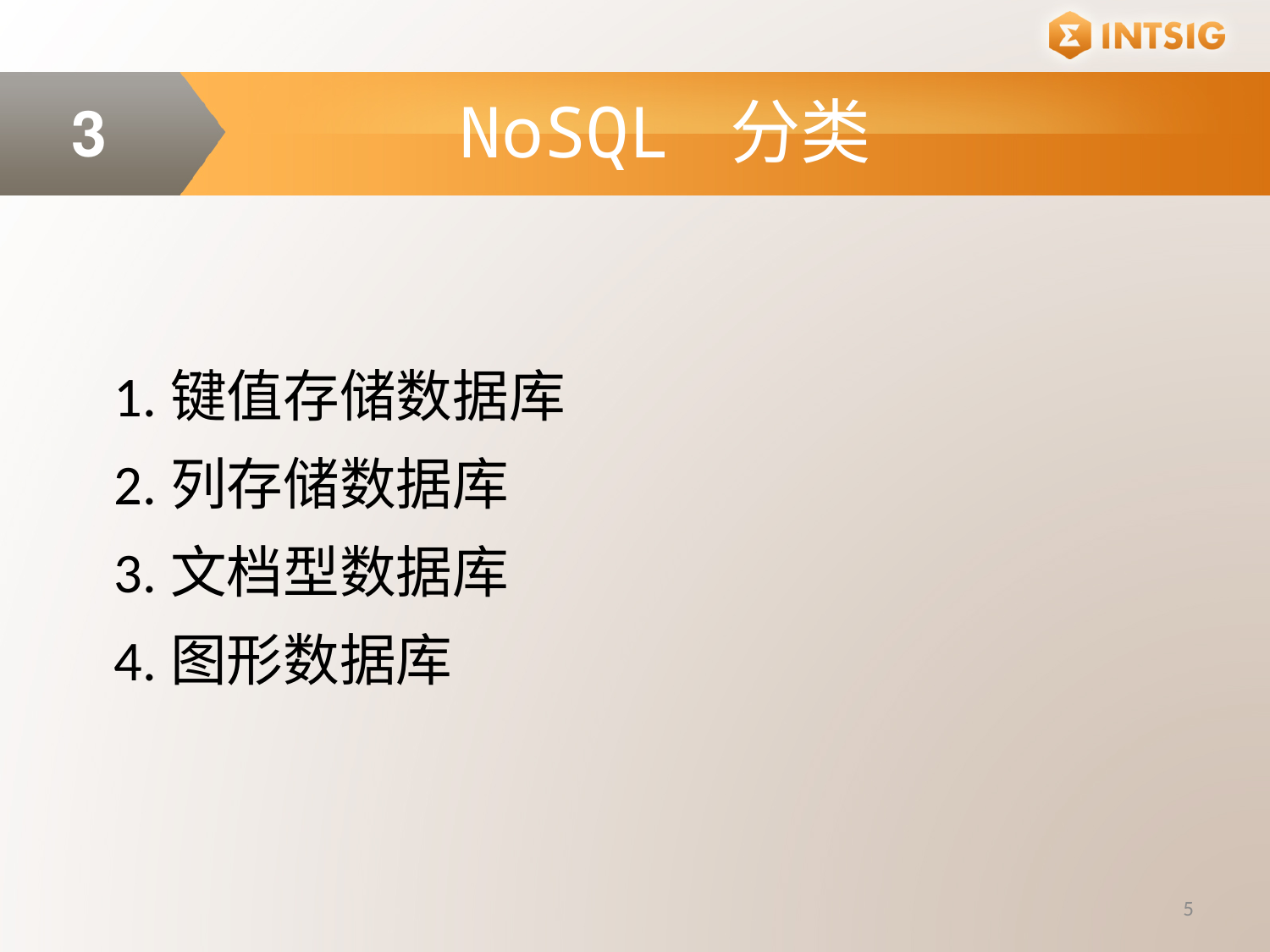

NoSQL 分类

3
1.键值存储数据库
2.列存储数据库
3.文档型数据库
4.图形数据库
5